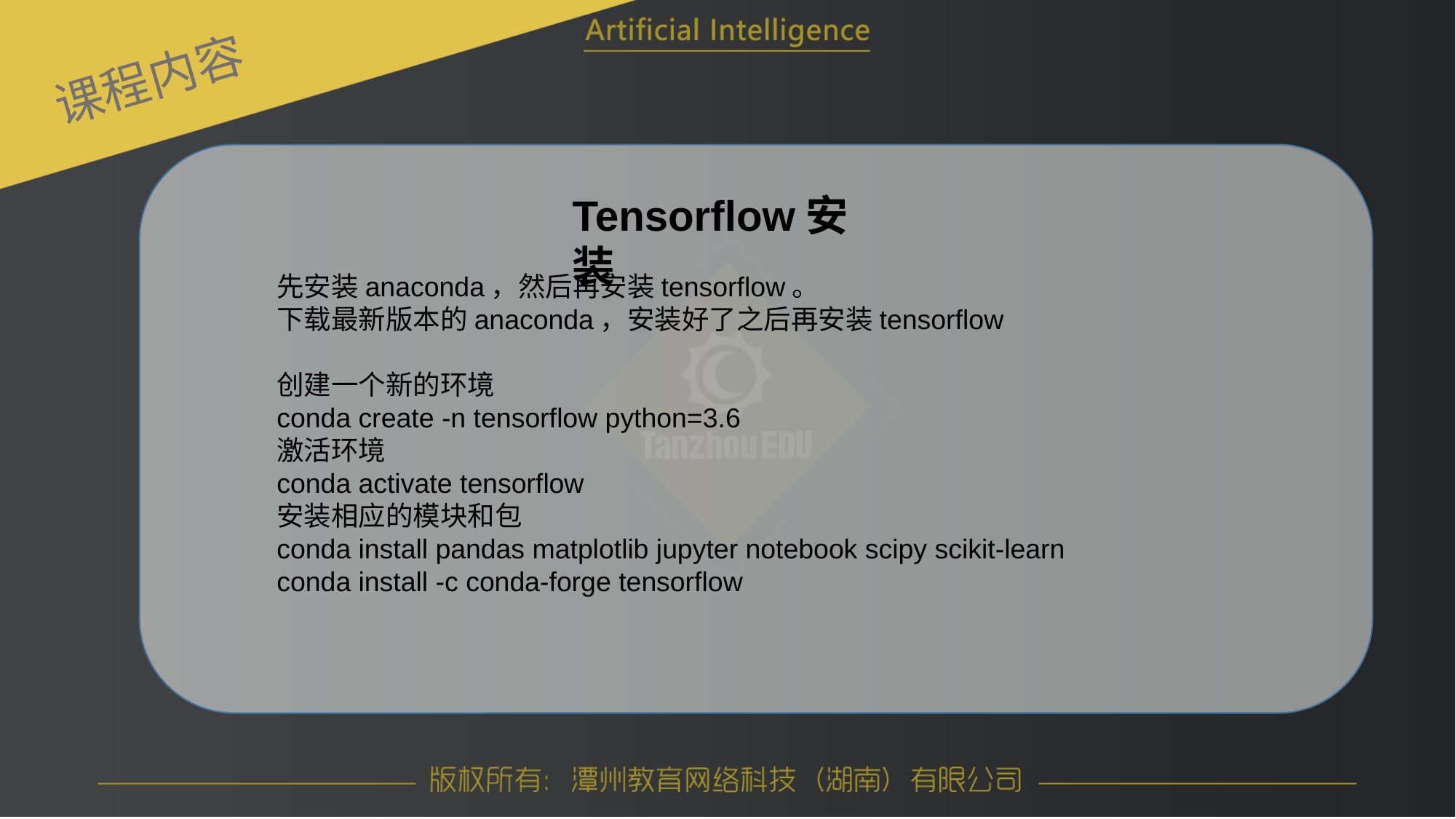

课程内容

Tensorflow安装
先安装anaconda，然后再安装tensorflow。
下载最新版本的anaconda，安装好了之后再安装tensorflow

创建一个新的环境
conda create -n tensorflow python=3.6
激活环境
conda activate tensorflow
安装相应的模块和包
conda install pandas matplotlib jupyter notebook scipy scikit-learn
conda install -c conda-forge tensorflow